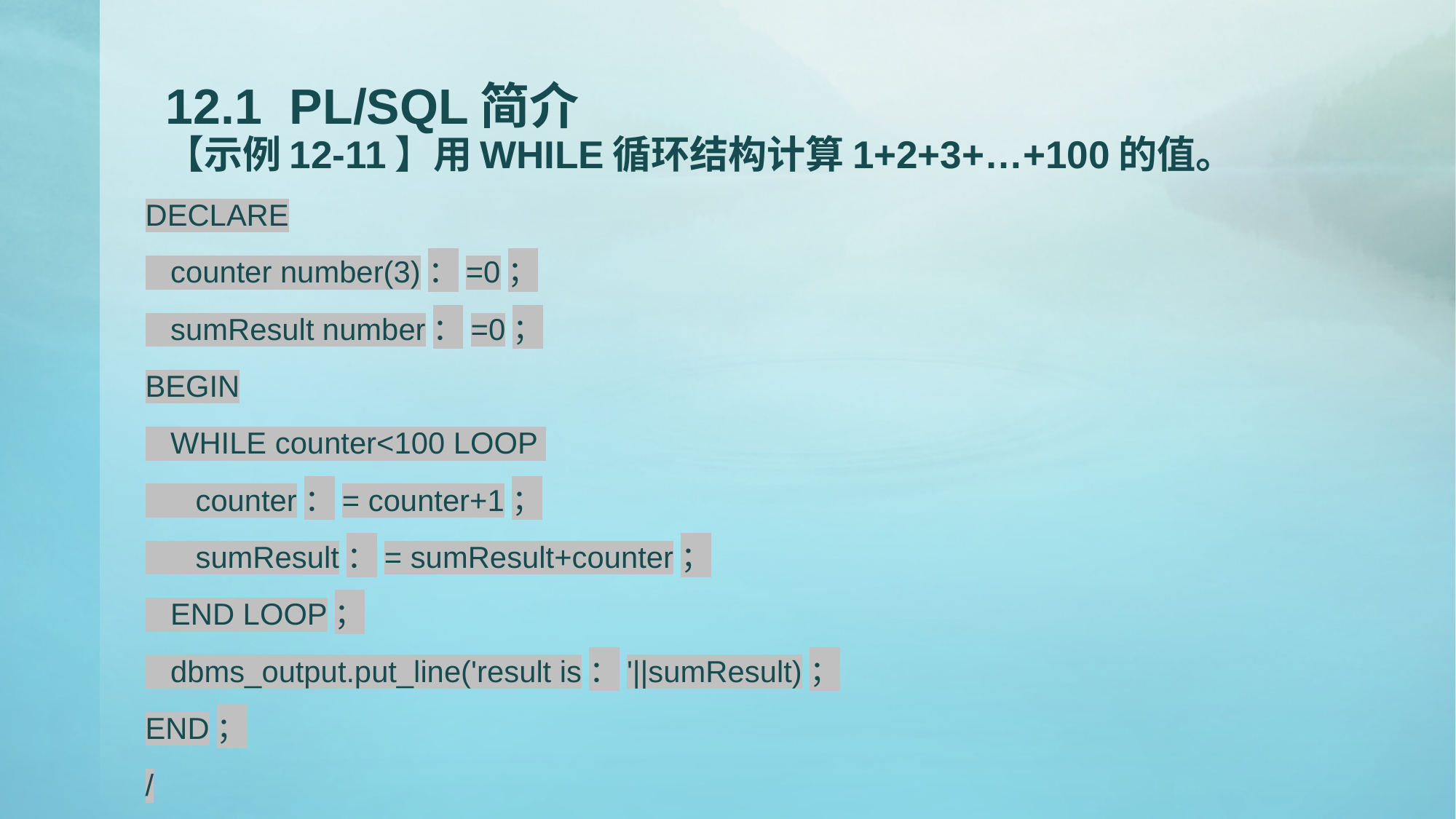

# 12.1  PL/SQL简介 【示例12-11】用WHILE循环结构计算1+2+3+…+100的值。
DECLARE
   counter number(3)：=0；
   sumResult number：=0；
BEGIN
   WHILE counter<100 LOOP
      counter：= counter+1；
      sumResult：= sumResult+counter；
   END LOOP；
   dbms_output.put_line('result is：'||sumResult)；
END；
/